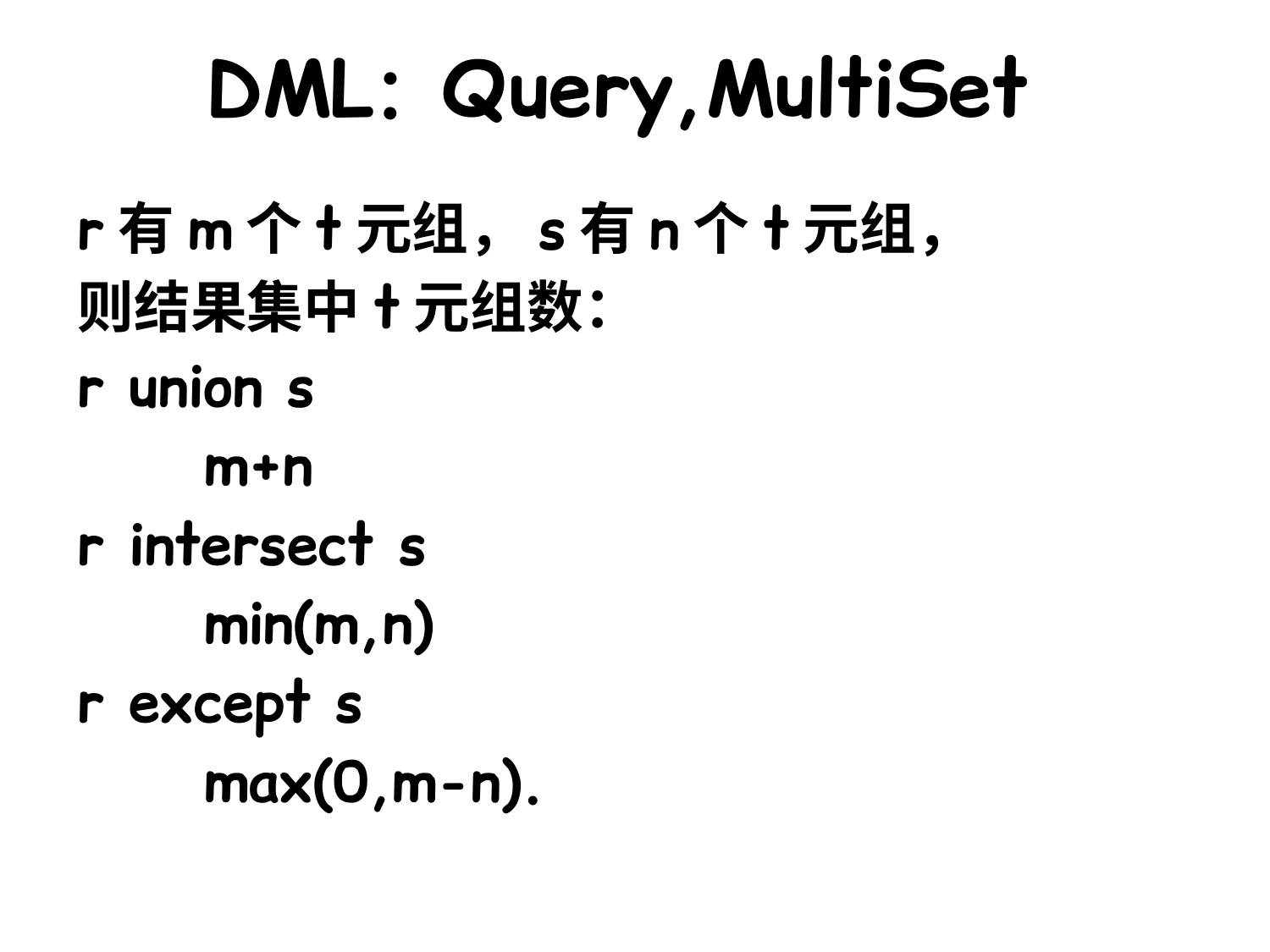

DML: Query,MultiSet
r有m个t元组，s有n个t元组，
则结果集中t元组数：
r union s
	m+n
r intersect s
	min(m,n)
r except s
	max(0,m-n).